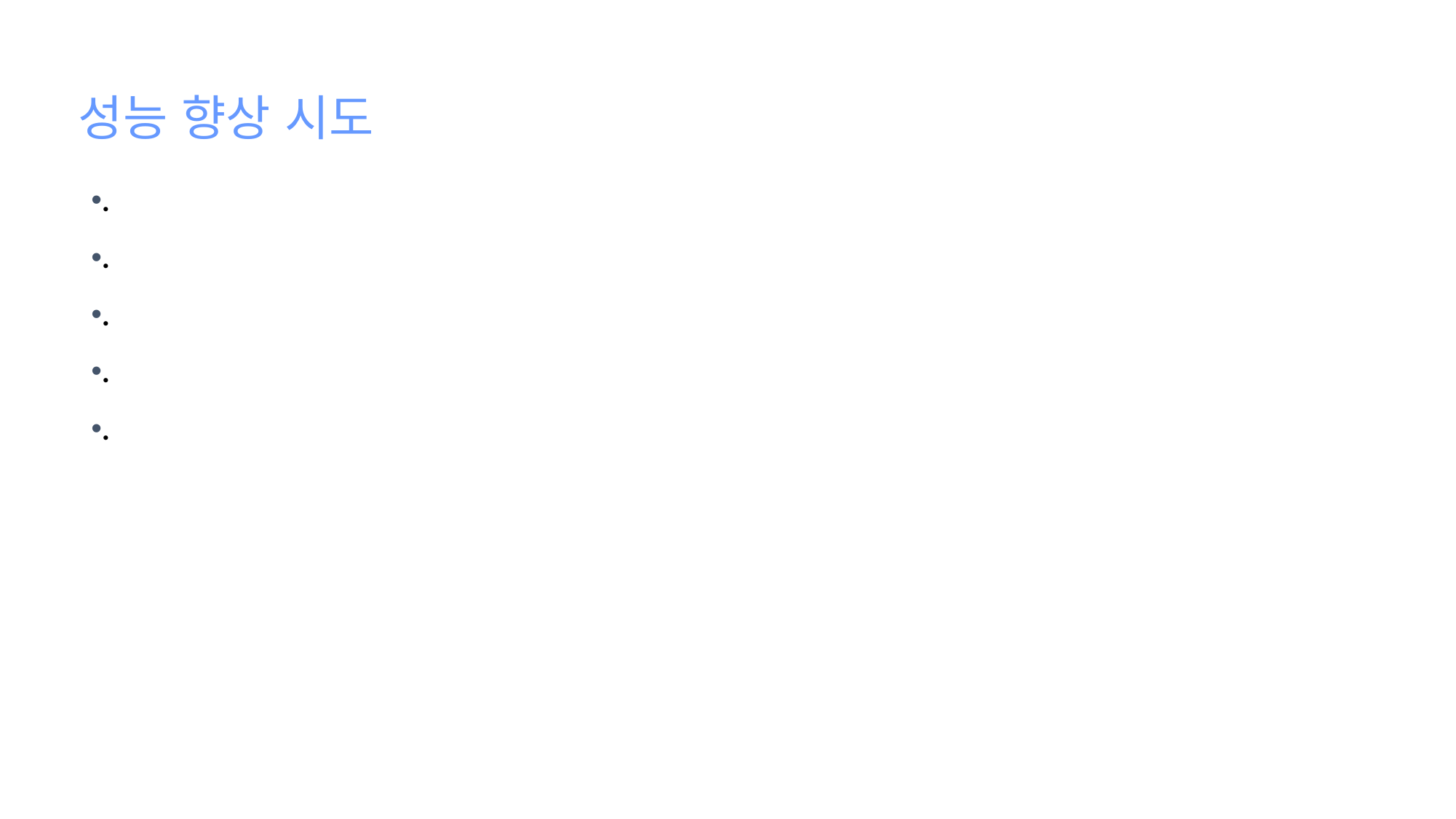

성능 향상 시도
.
.
.
.
.